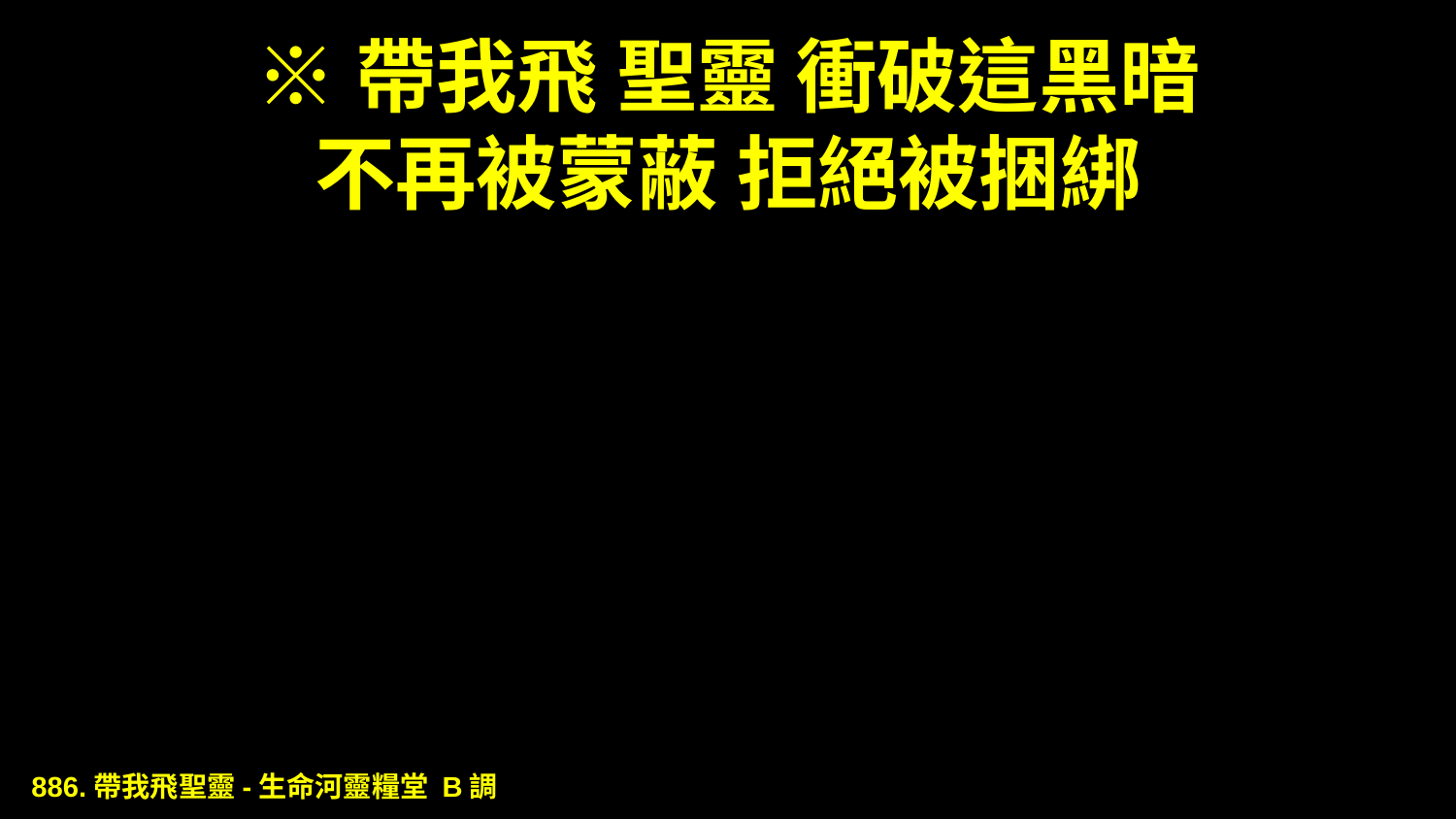

# ※帶我飛 聖靈 衝破這黑暗 不再被蒙蔽 拒絕被捆綁
886.帶我飛聖靈-生命河靈糧堂 B調